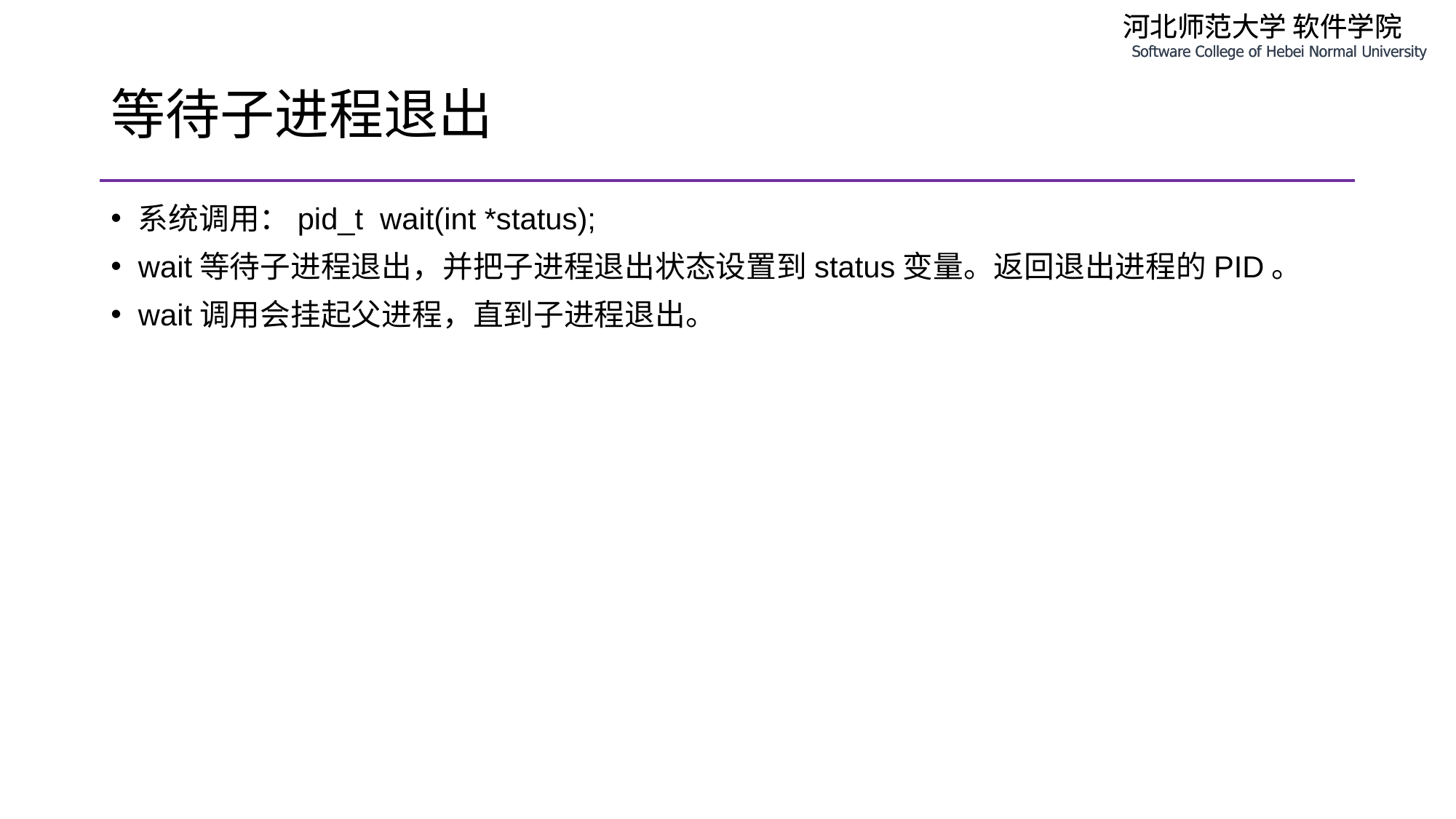

# 等待子进程退出
系统调用：pid_t  wait(int *status);
wait等待子进程退出，并把子进程退出状态设置到status变量。返回退出进程的PID。
wait调用会挂起父进程，直到子进程退出。